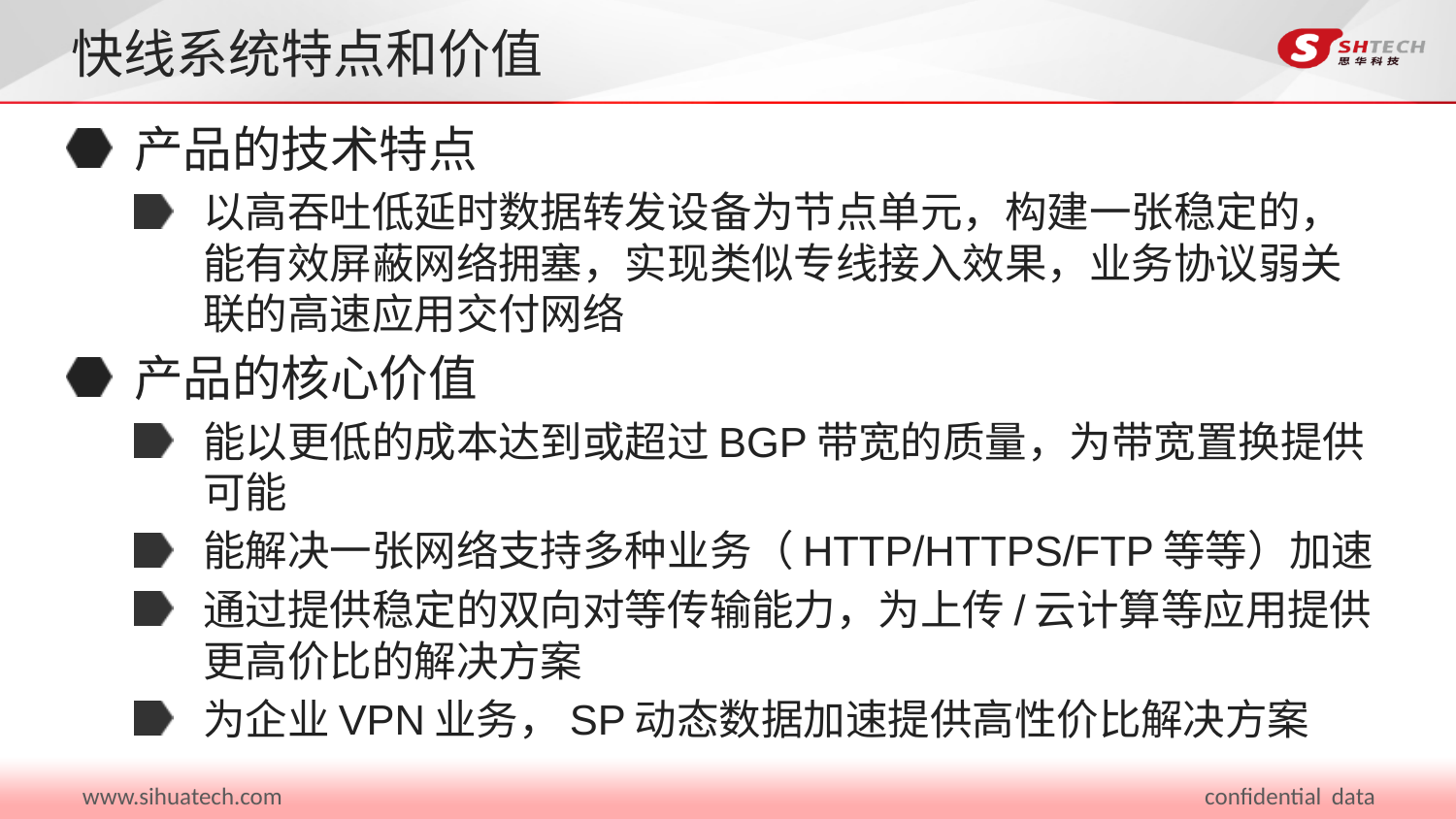

# 快线系统特点和价值
产品的技术特点
以高吞吐低延时数据转发设备为节点单元，构建一张稳定的，能有效屏蔽网络拥塞，实现类似专线接入效果，业务协议弱关联的高速应用交付网络
产品的核心价值
能以更低的成本达到或超过BGP带宽的质量，为带宽置换提供可能
能解决一张网络支持多种业务（HTTP/HTTPS/FTP等等）加速
通过提供稳定的双向对等传输能力，为上传/云计算等应用提供更高价比的解决方案
为企业VPN业务，SP动态数据加速提供高性价比解决方案